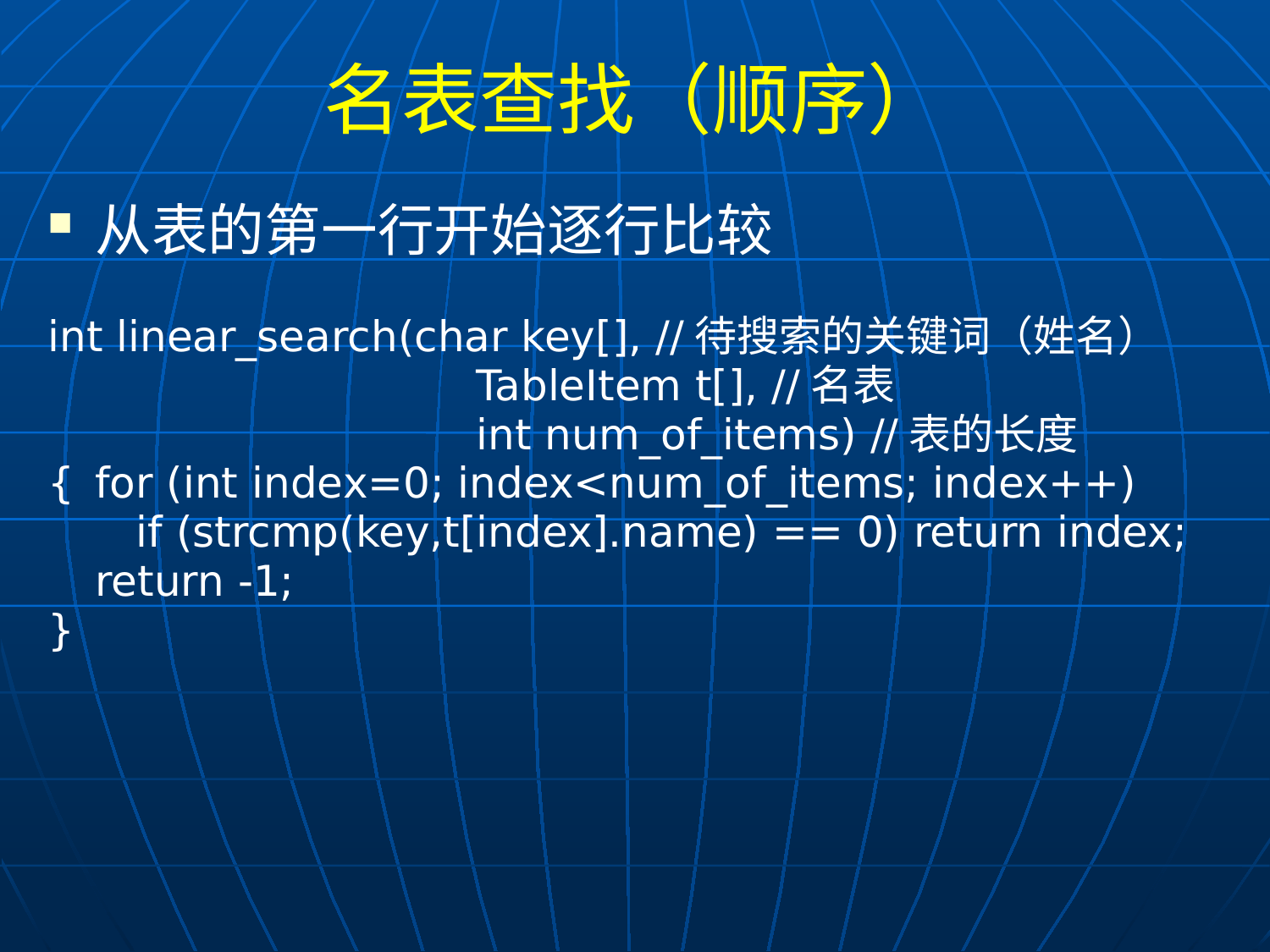

# 名表查找（顺序）
从表的第一行开始逐行比较

int linear_search(char key[], //待搜索的关键词（姓名）
				TableItem t[], //名表
				int num_of_items) //表的长度
{	for (int index=0; index<num_of_items; index++)
	   if (strcmp(key,t[index].name) == 0) return index;
	return -1;
}